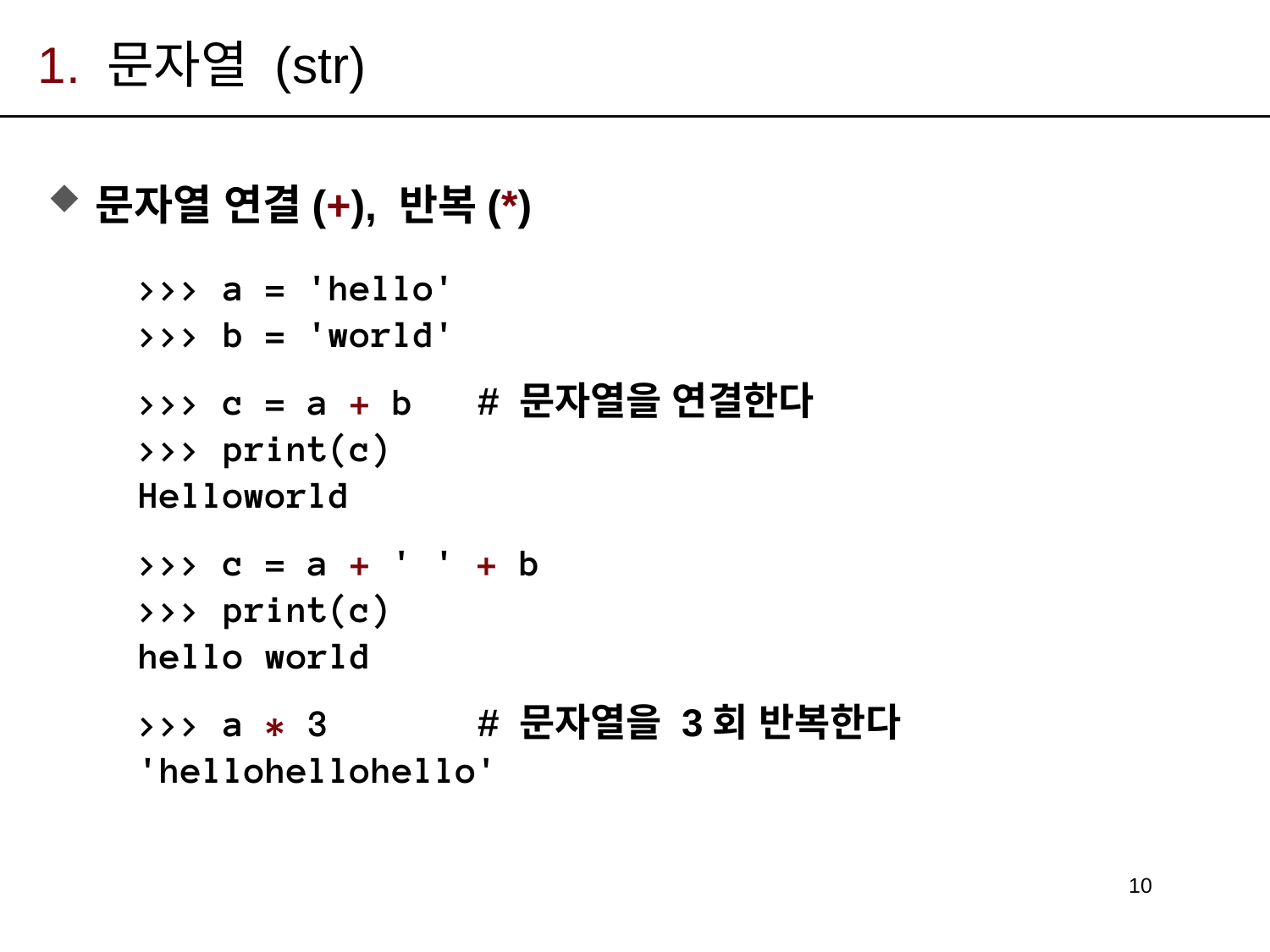

# 1. 문자열 (str)
문자열 연결(+), 반복(*)

>>> a = 'hello'
>>> b = 'world'

>>> c = a + b   # 문자열을 연결한다
>>> print(c)
Helloworld

>>> c = a + ' ' + b
>>> print(c)
hello world

>>> a * 3       # 문자열을 3회 반복한다
'hellohellohello'
10